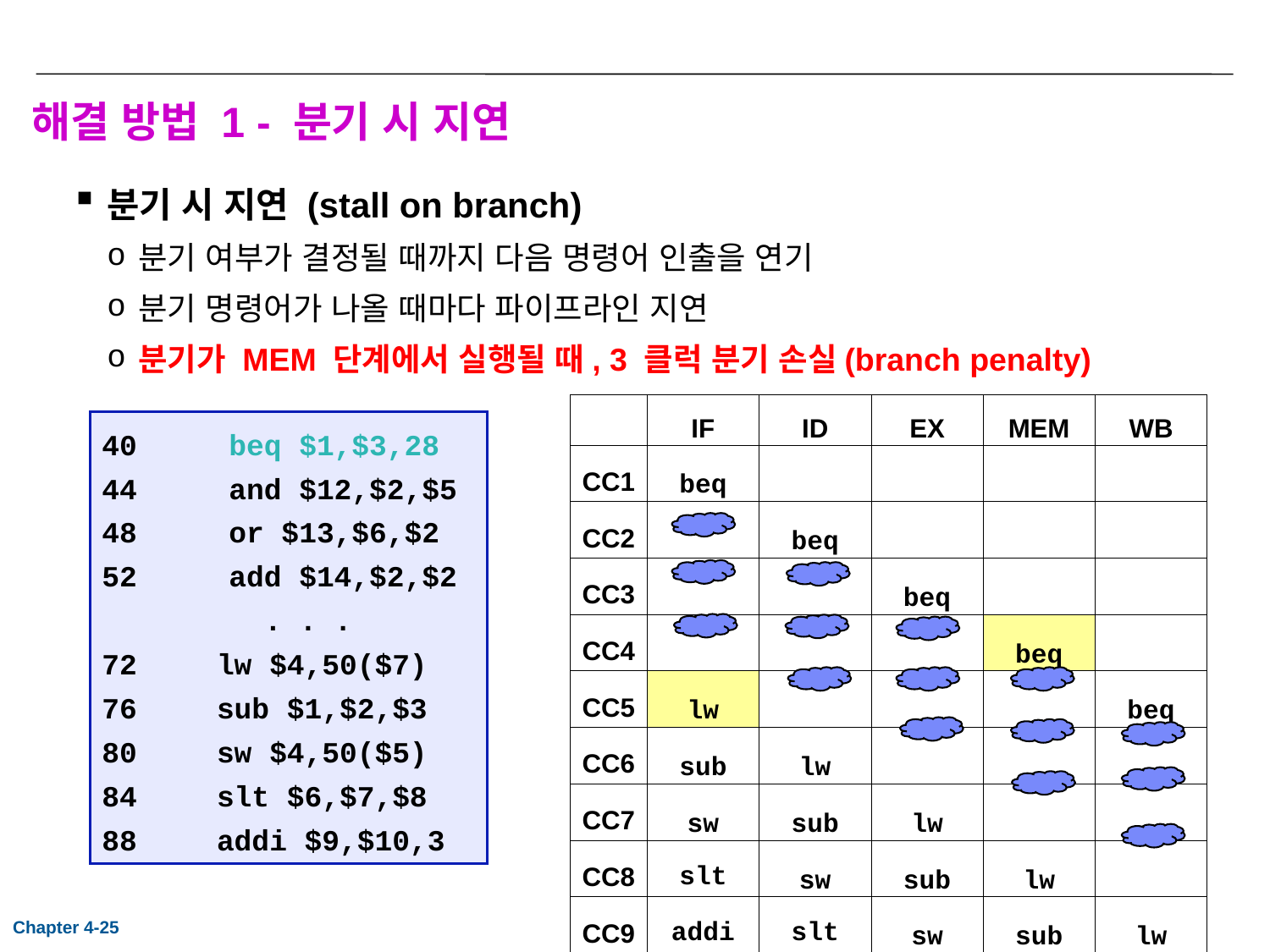

# 해결 방법 1 - 분기 시 지연
분기 시 지연 (stall on branch)
분기 여부가 결정될 때까지 다음 명령어 인출을 연기
분기 명령어가 나올 때마다 파이프라인 지연
분기가 MEM 단계에서 실행될 때, 3 클럭 분기 손실(branch penalty)

|  | IF | ID | EX | MEM | WB |
| --- | --- | --- | --- | --- | --- |
| CC1 | beq |  |  |  |  |
| CC2 |  | beq |  |  |  |
| CC3 |  |  | beq |  |  |
| CC4 |  |  |  | beq |  |
| CC5 | lw |  |  |  | beq |
| CC6 | sub | lw |  |  |  |
| CC7 | sw | sub | lw |  |  |
| CC8 | slt | sw | sub | lw |  |
| CC9 | addi | slt | sw | sub | lw |
40	beq $1,$3,28
44	and $12,$2,$5
48	or $13,$6,$2
52	add $14,$2,$2
	  . . .
lw $4,50($7)
sub $1,$2,$3
sw $4,50($5)
slt $6,$7,$8
88	addi $9,$10,3

Chapter 4-25